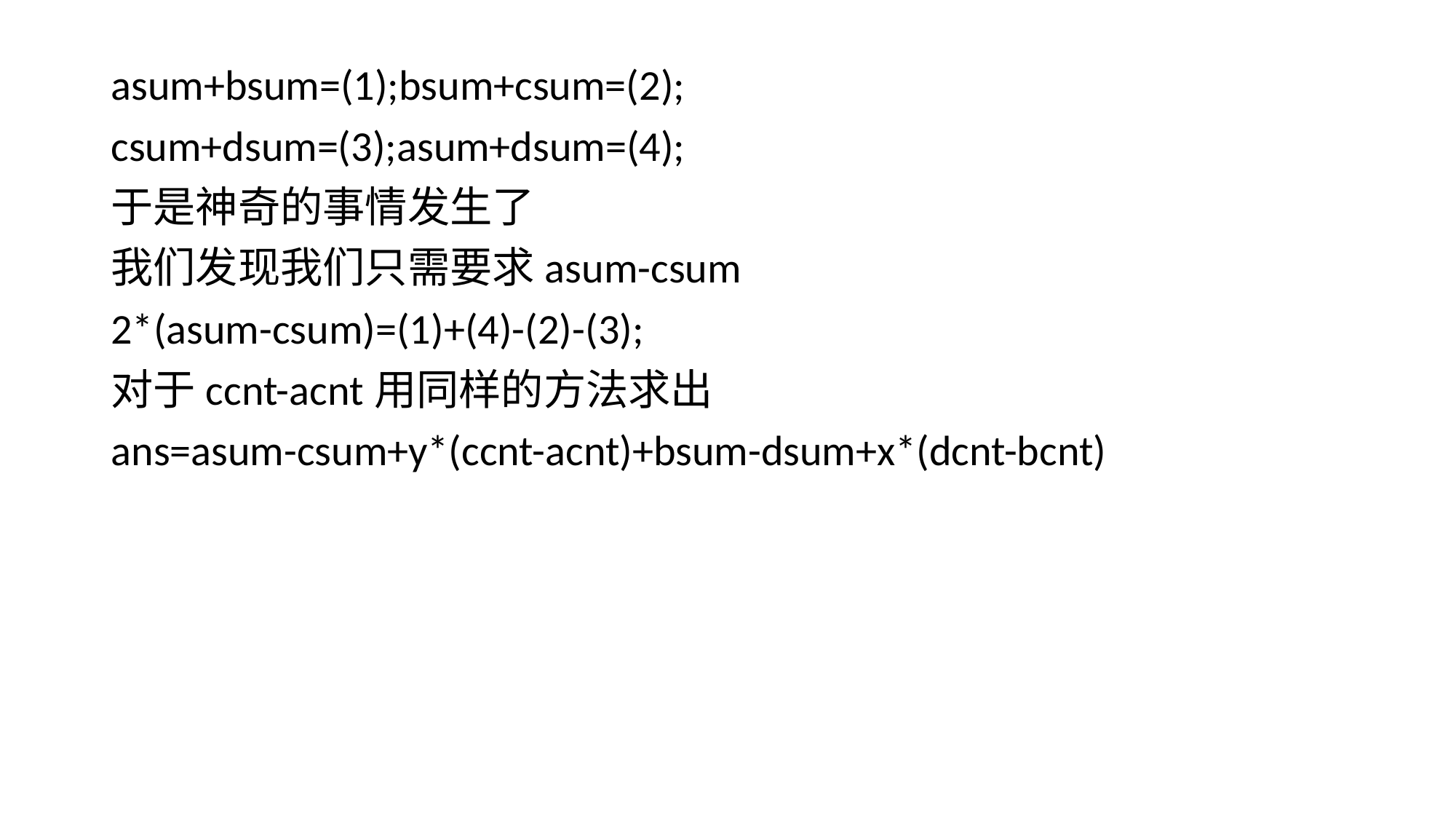

asum+bsum=(1);bsum+csum=(2);
csum+dsum=(3);asum+dsum=(4);
于是神奇的事情发生了
我们发现我们只需要求asum-csum
2*(asum-csum)=(1)+(4)-(2)-(3);
对于ccnt-acnt用同样的方法求出
ans=asum-csum+y*(ccnt-acnt)+bsum-dsum+x*(dcnt-bcnt)